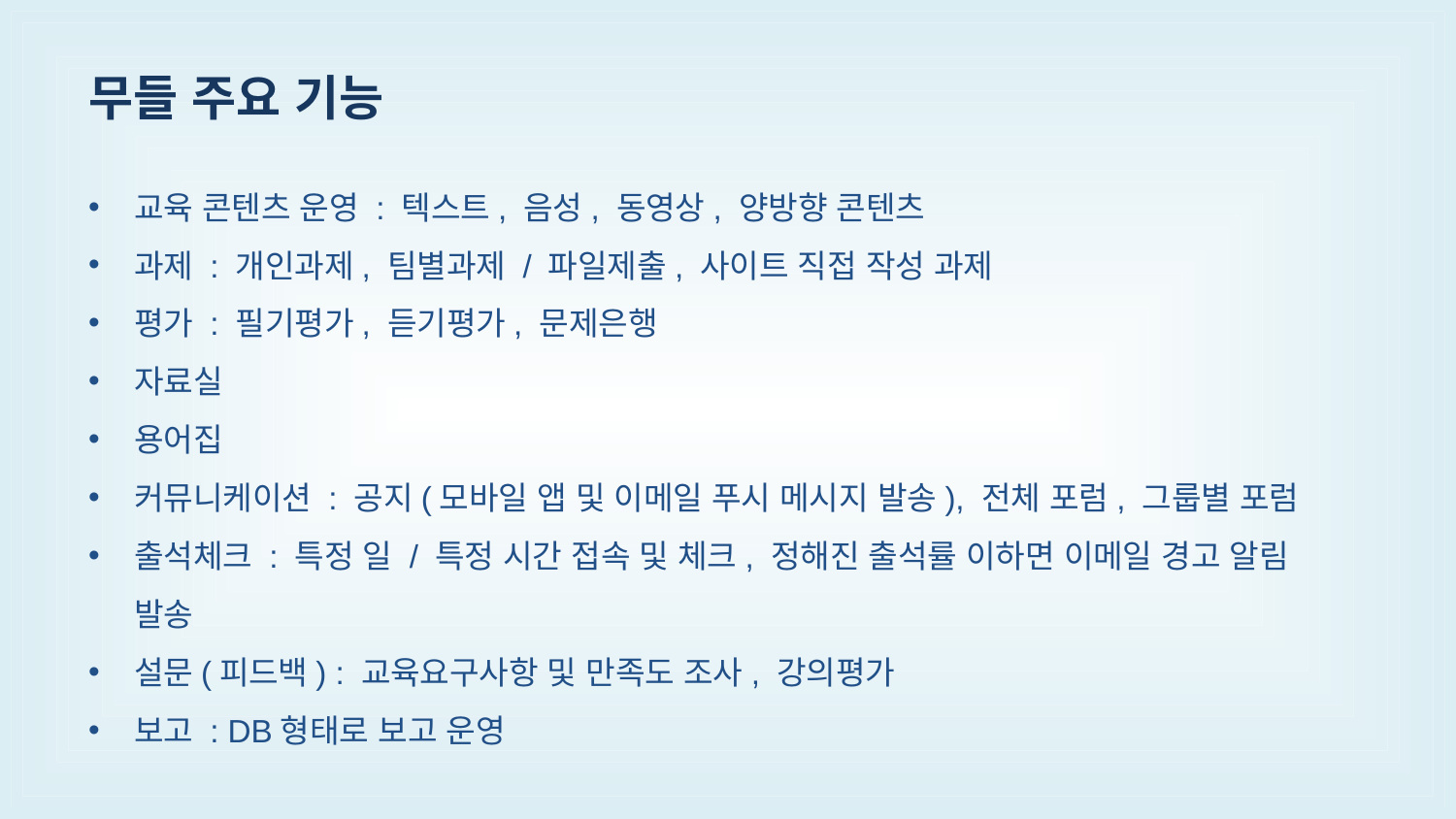

무들 주요 기능
교육 콘텐츠 운영 : 텍스트, 음성, 동영상, 양방향 콘텐츠
과제 : 개인과제, 팀별과제 / 파일제출, 사이트 직접 작성 과제
평가 : 필기평가, 듣기평가, 문제은행
자료실
용어집
커뮤니케이션 : 공지(모바일 앱 및 이메일 푸시 메시지 발송), 전체 포럼, 그룹별 포럼
출석체크 : 특정 일 / 특정 시간 접속 및 체크, 정해진 출석률 이하면 이메일 경고 알림 발송
설문(피드백) : 교육요구사항 및 만족도 조사, 강의평가
보고 : DB형태로 보고 운영